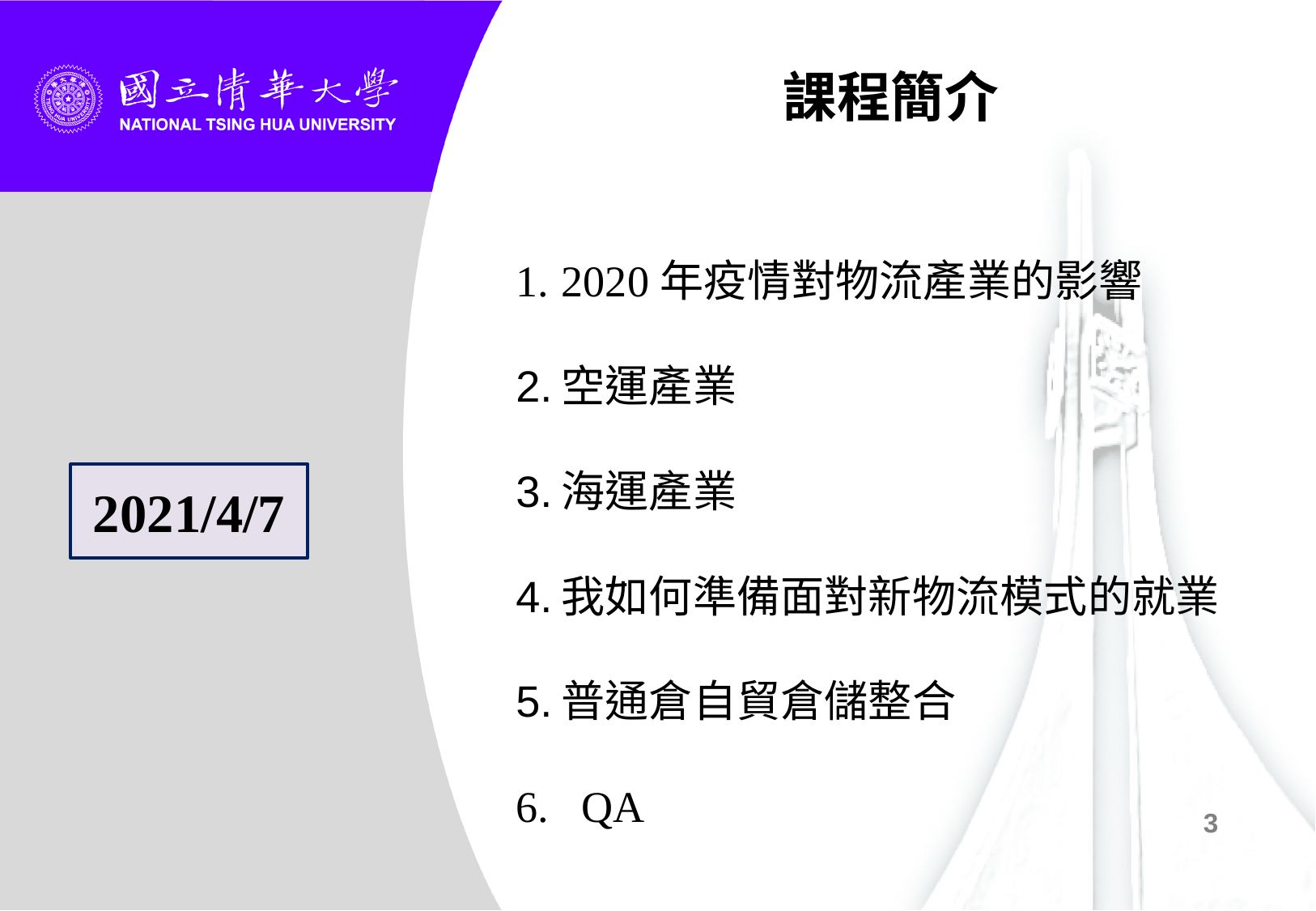

課程簡介
2020年疫情對物流產業的影響
空運產業
海運產業
我如何準備面對新物流模式的就業
普通倉自貿倉儲整合
6.   QA
2021/4/7
3